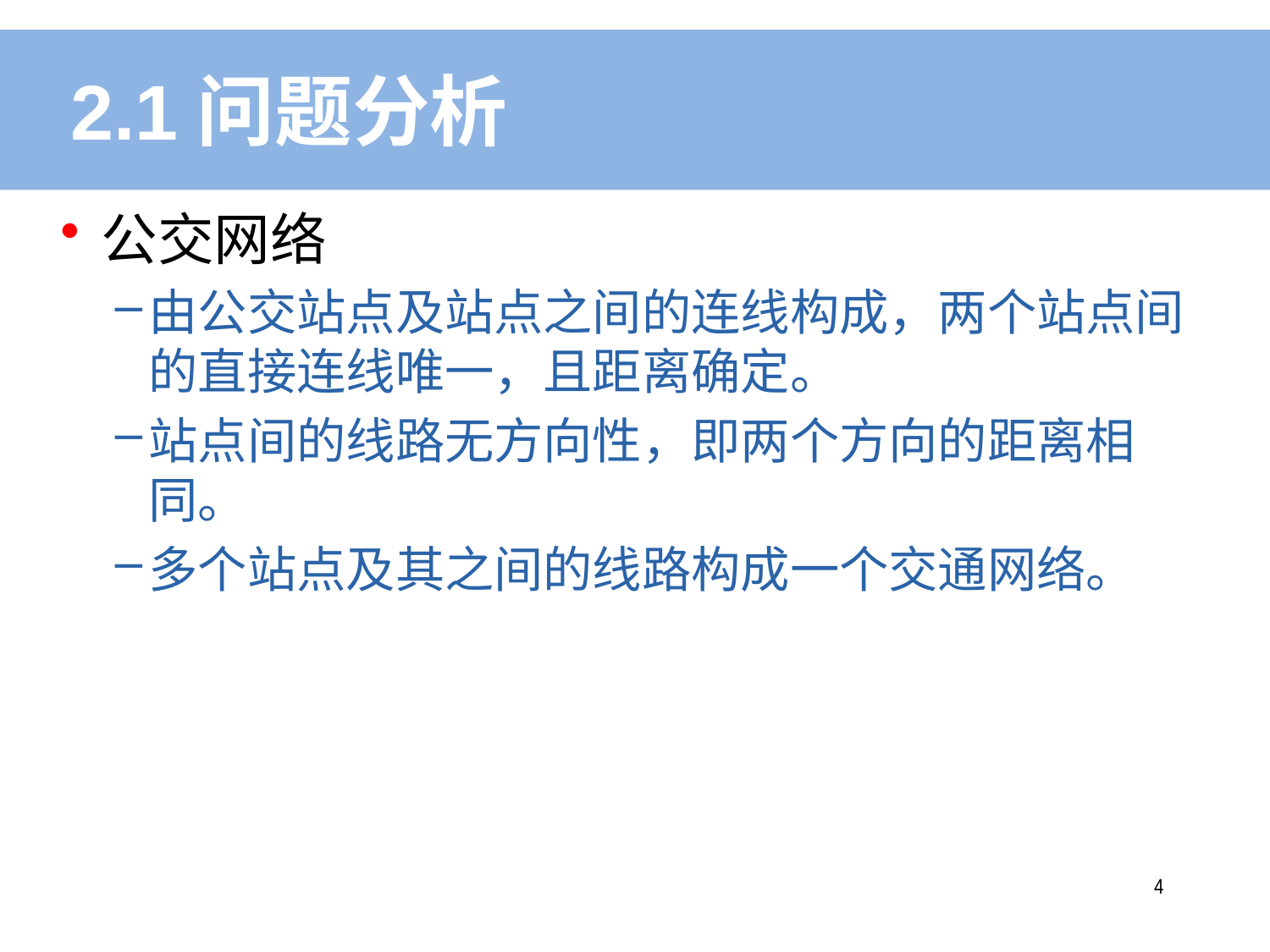

# 2.1问题分析
公交网络
由公交站点及站点之间的连线构成，两个站点间的直接连线唯一，且距离确定。
站点间的线路无方向性，即两个方向的距离相同。
多个站点及其之间的线路构成一个交通网络。
4